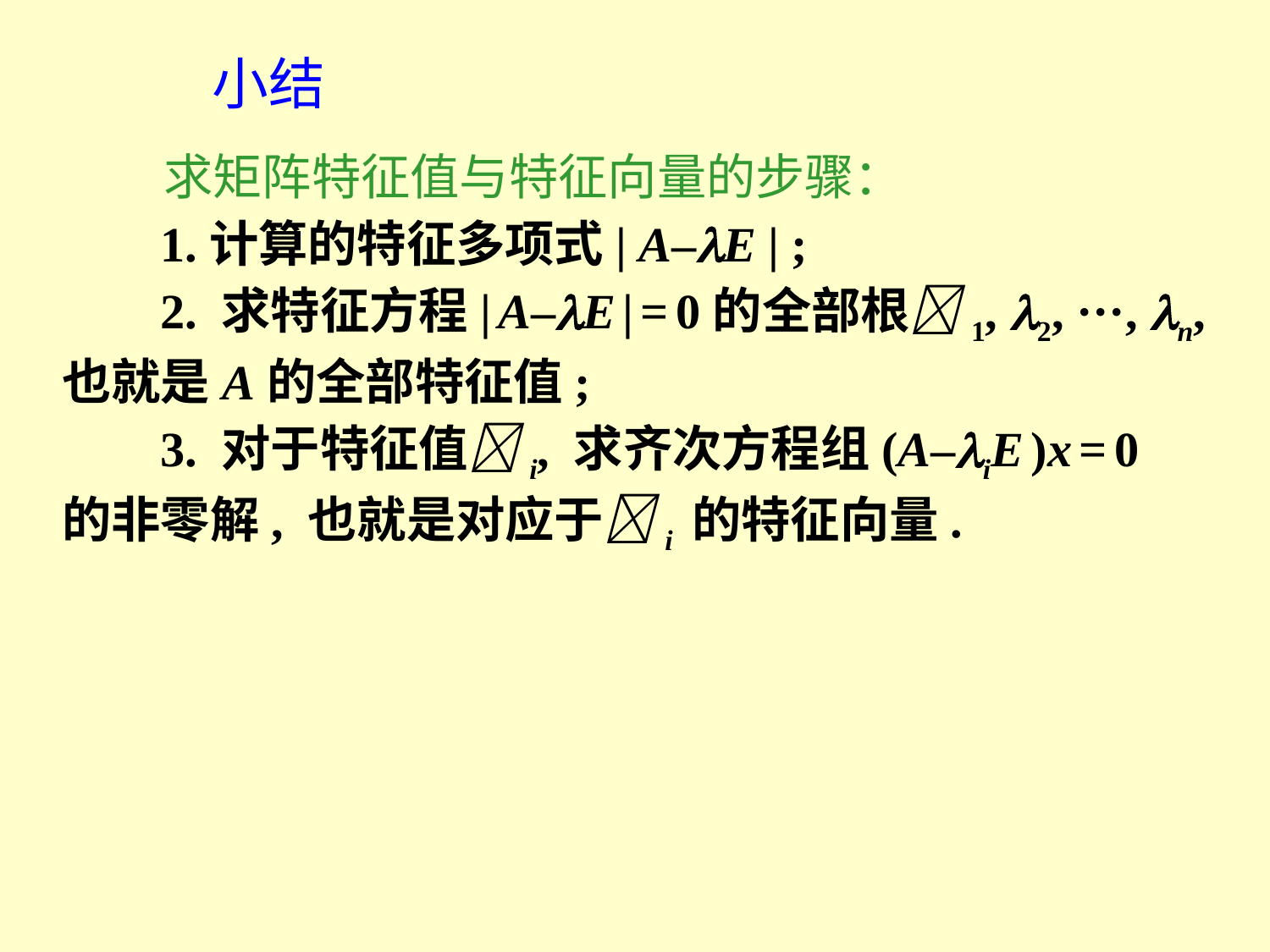

小结
        求矩阵特征值与特征向量的步骤：
        1.计算的特征多项式| A–λE | ;
        2. 求特征方程| A–λE | = 0的全部根λ1, λ2, ···, λn, 也就是A的全部特征值;
        3. 对于特征值λi, 求齐次方程组(A–λiE )x = 0 的非零解, 也就是对应于λi 的特征向量.